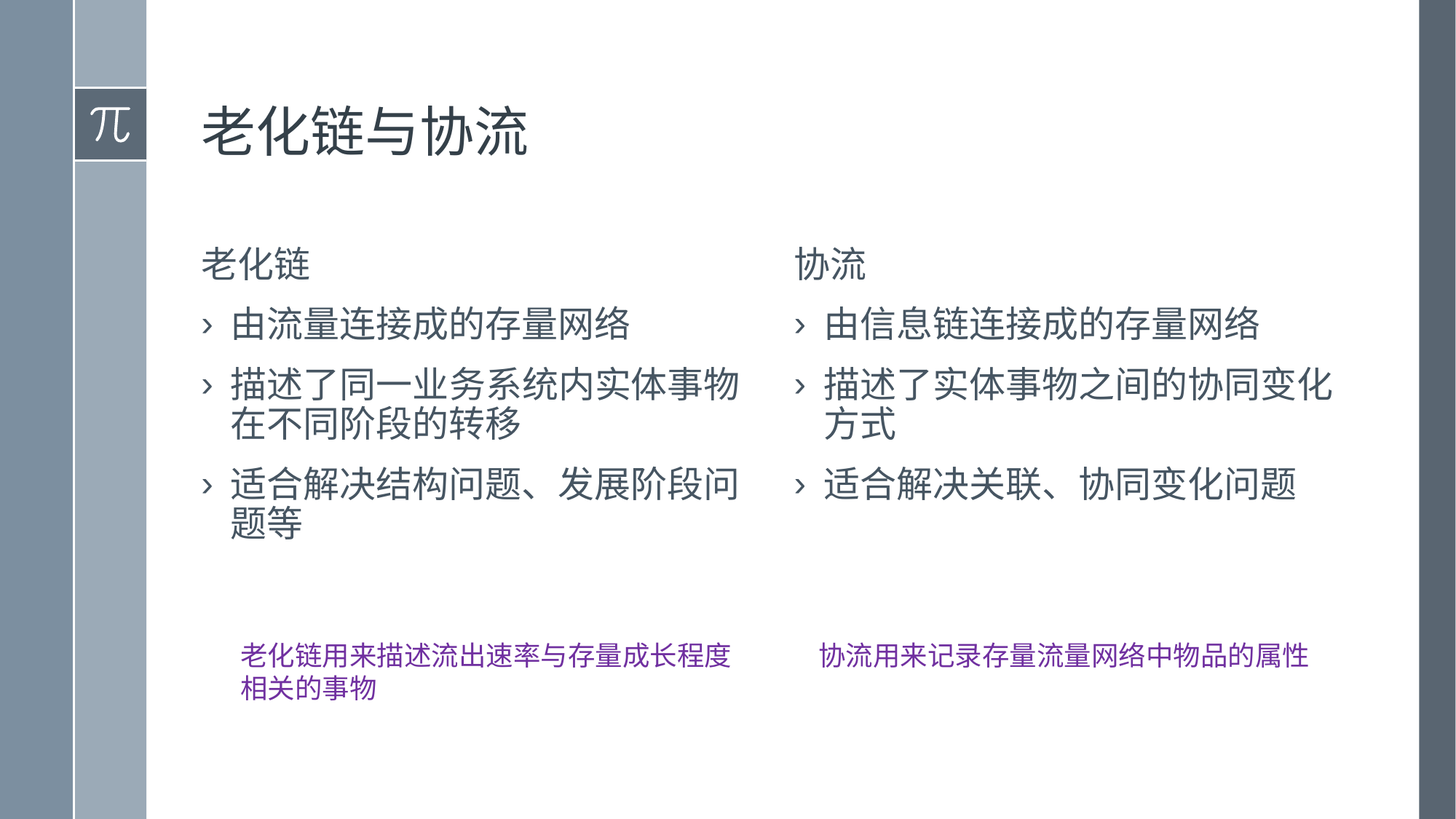

# 老化链与协流
老化链
协流
由信息链连接成的存量网络
描述了实体事物之间的协同变化方式
适合解决关联、协同变化问题
由流量连接成的存量网络
描述了同一业务系统内实体事物在不同阶段的转移
适合解决结构问题、发展阶段问题等
老化链用来描述流出速率与存量成长程度相关的事物
协流用来记录存量流量网络中物品的属性